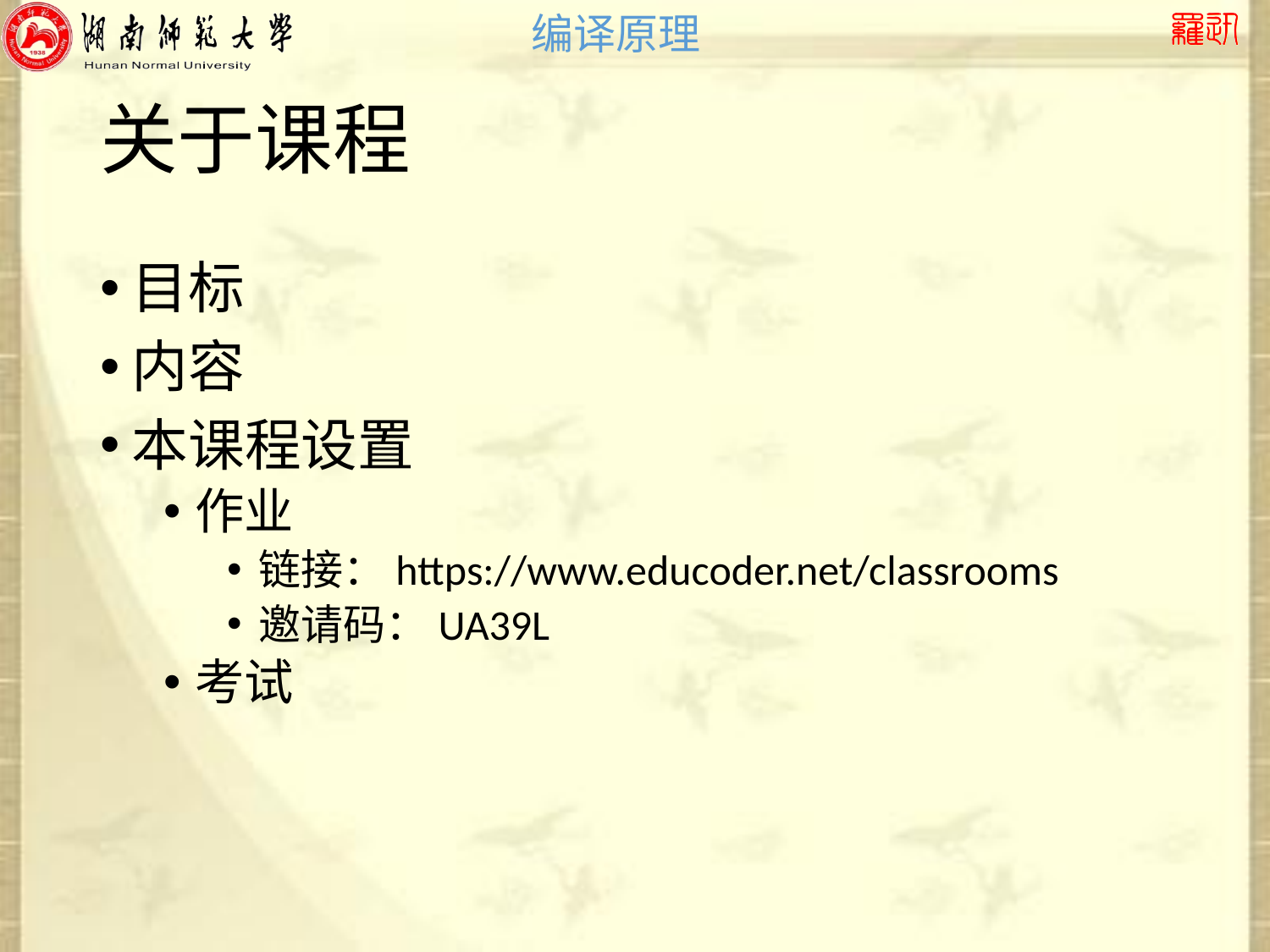

# 关于课程
目标
内容
本课程设置
作业
链接：https://www.educoder.net/classrooms
邀请码：UA39L
考试